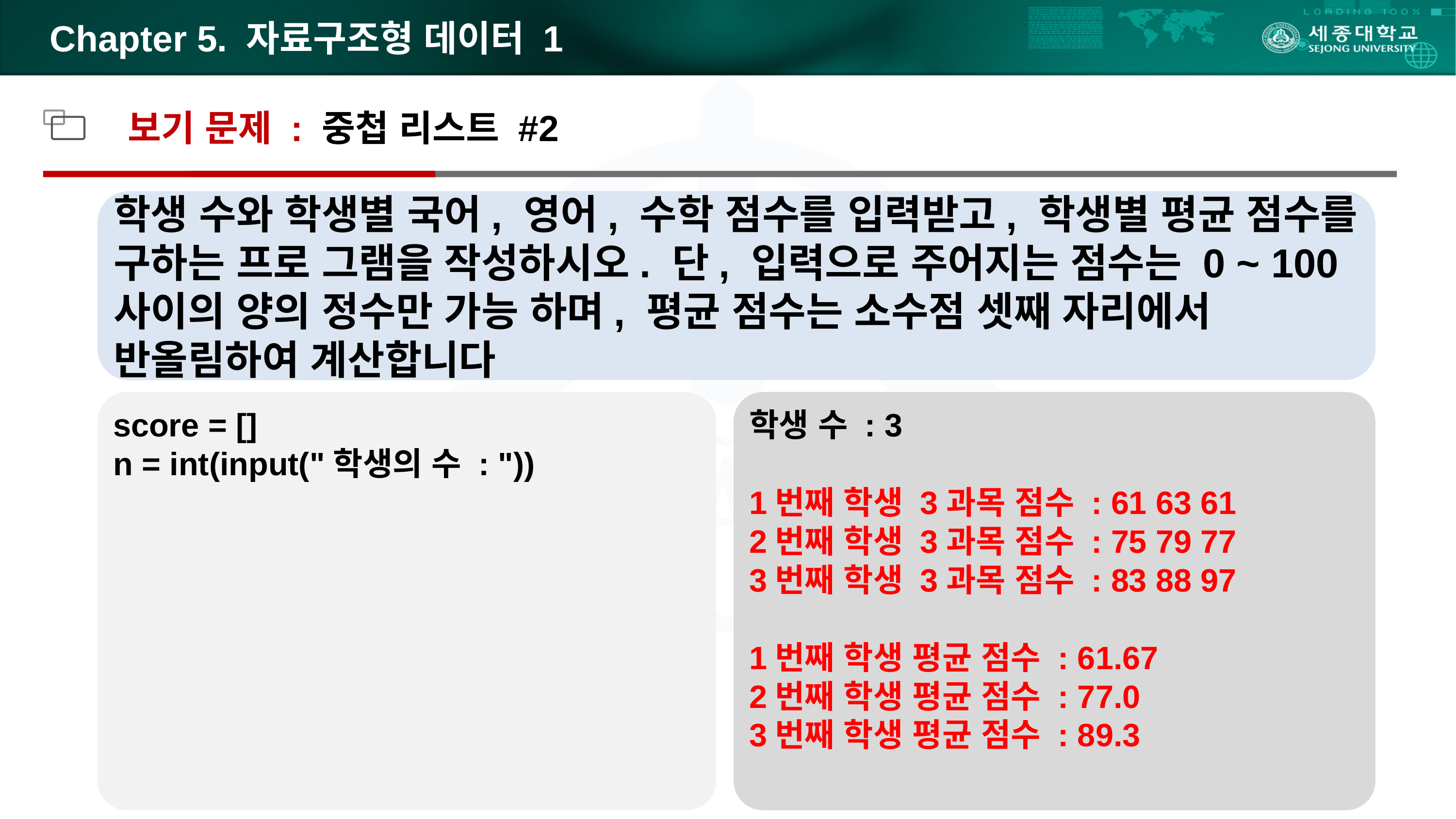

# Chapter 5. 자료구조형 데이터 1
보기 문제 : 중첩 리스트 #2
학생 수와 학생별 국어, 영어, 수학 점수를 입력받고, 학생별 평균 점수를 구하는 프로 그램을 작성하시오. 단, 입력으로 주어지는 점수는 0 ~ 100 사이의 양의 정수만 가능 하며, 평균 점수는 소수점 셋째 자리에서 반올림하여 계산합니다
score = []
n = int(input("학생의 수 : "))
학생 수 : 3

1번째 학생 3과목 점수 : 61 63 61
2번째 학생 3과목 점수 : 75 79 77
3번째 학생 3과목 점수 : 83 88 97

1번째 학생 평균 점수 : 61.67
2번째 학생 평균 점수 : 77.0
3번째 학생 평균 점수 : 89.3